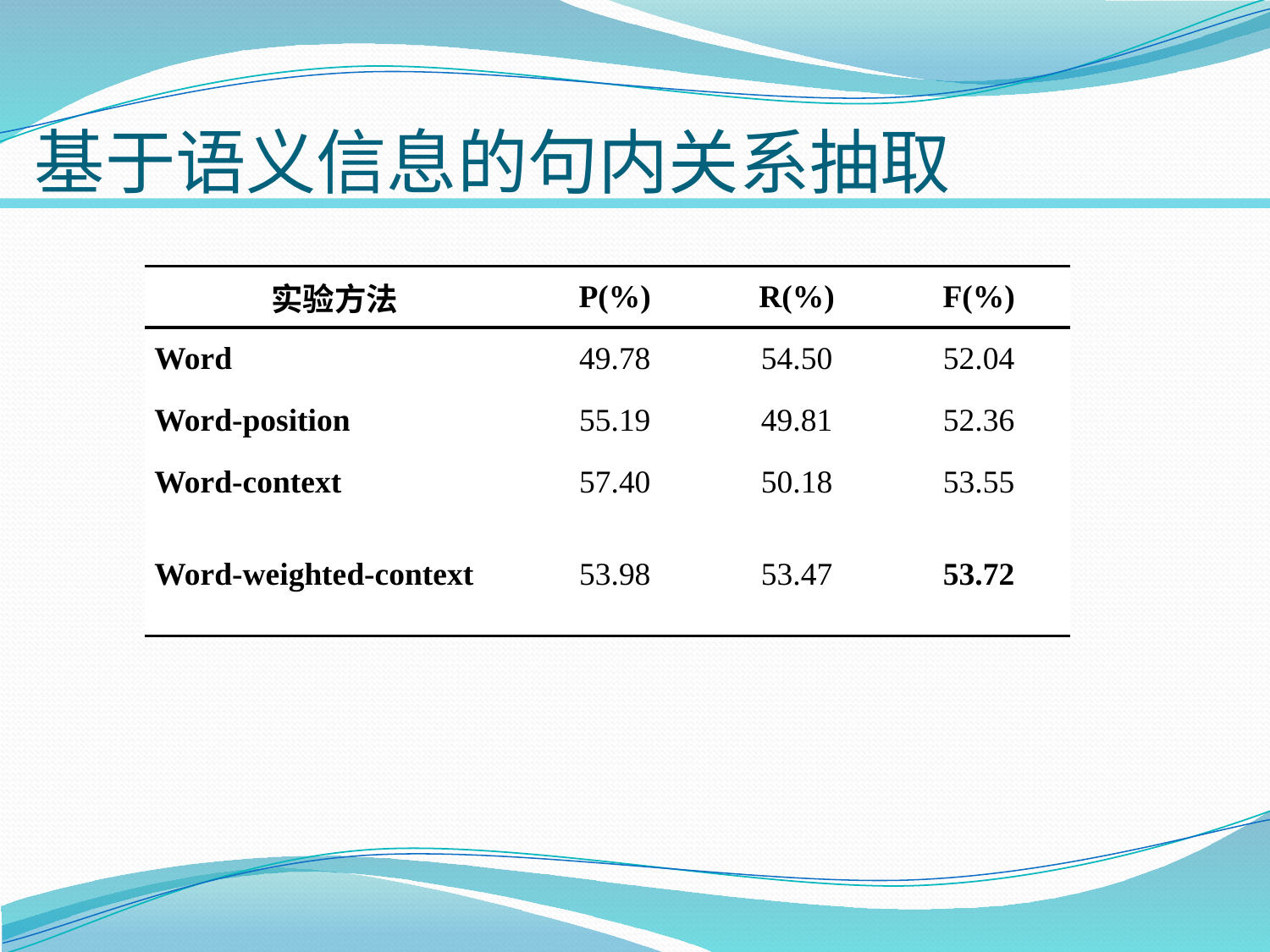

# 基于语义信息的句内关系抽取

| 实验方法 | P(%) | R(%) | F(%) |
| --- | --- | --- | --- |
| Word | 49.78 | 54.50 | 52.04 |
| Word-position | 55.19 | 49.81 | 52.36 |
| Word-context | 57.40 | 50.18 | 53.55 |
| Word-weighted-context | 53.98 | 53.47 | 53.72 |